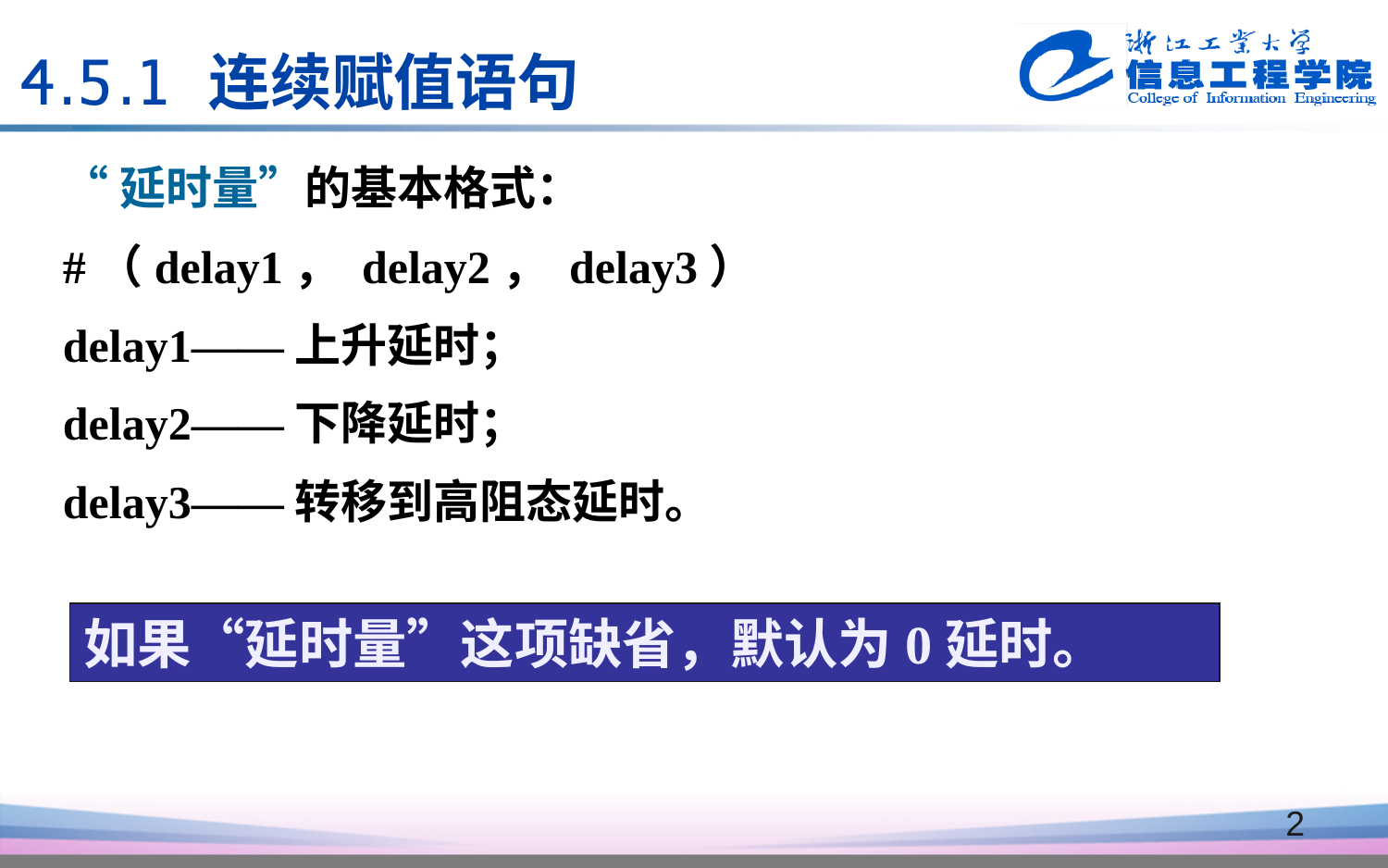

4.5.1 连续赋值语句
“延时量”的基本格式：
#（delay1， delay2， delay3）
delay1——上升延时；
delay2——下降延时；
delay3——转移到高阻态延时。
如果“延时量”这项缺省，默认为0延时。
2